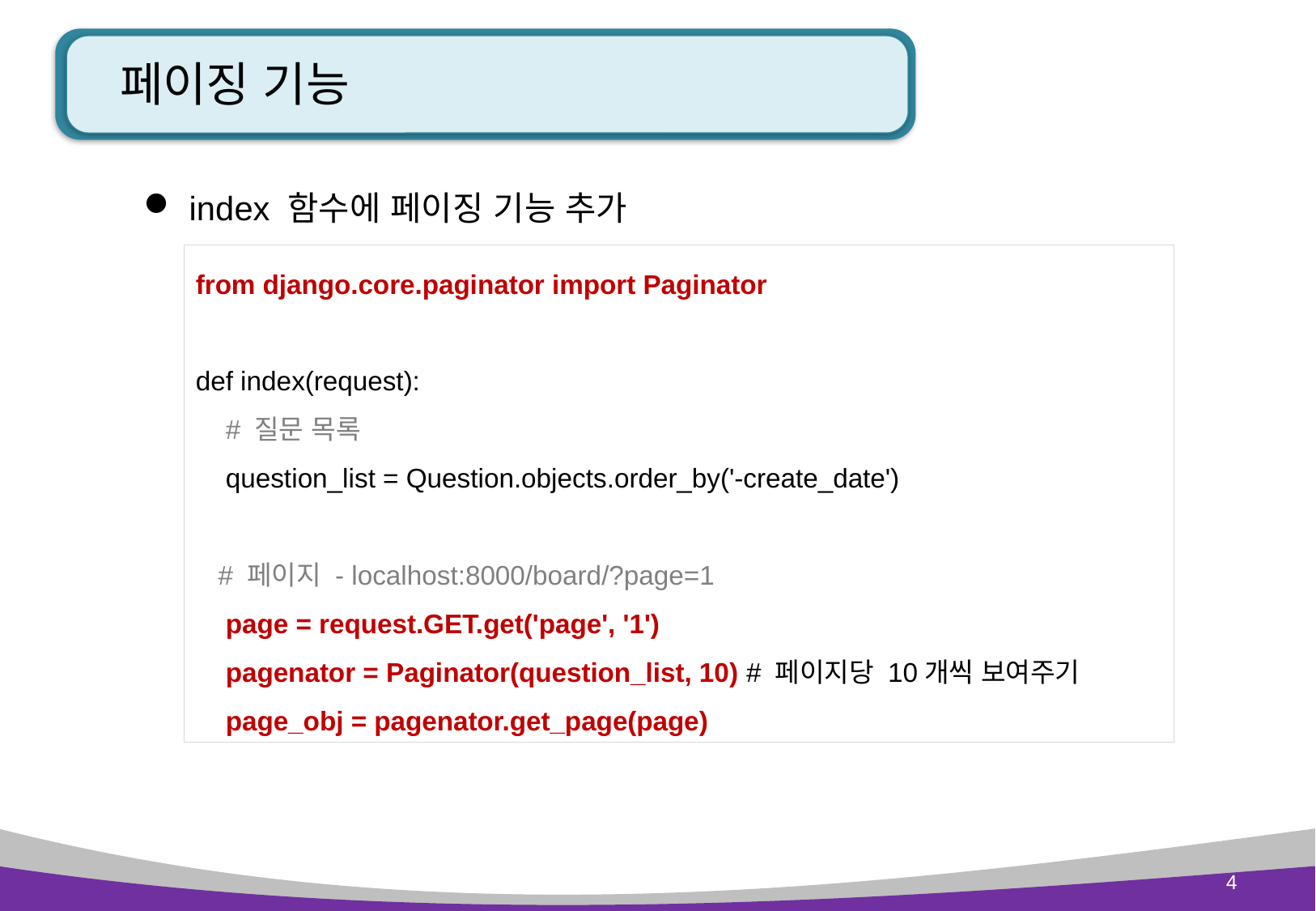

# 페이징 기능
index 함수에 페이징 기능 추가
from django.core.paginator import Paginator

def index(request):
    # 질문 목록
    question_list = Question.objects.order_by('-create_date')

   # 페이지 - localhost:8000/board/?page=1
    page = request.GET.get('page', '1')
    pagenator = Paginator(question_list, 10) # 페이지당 10개씩 보여주기
    page_obj = pagenator.get_page(page)
4